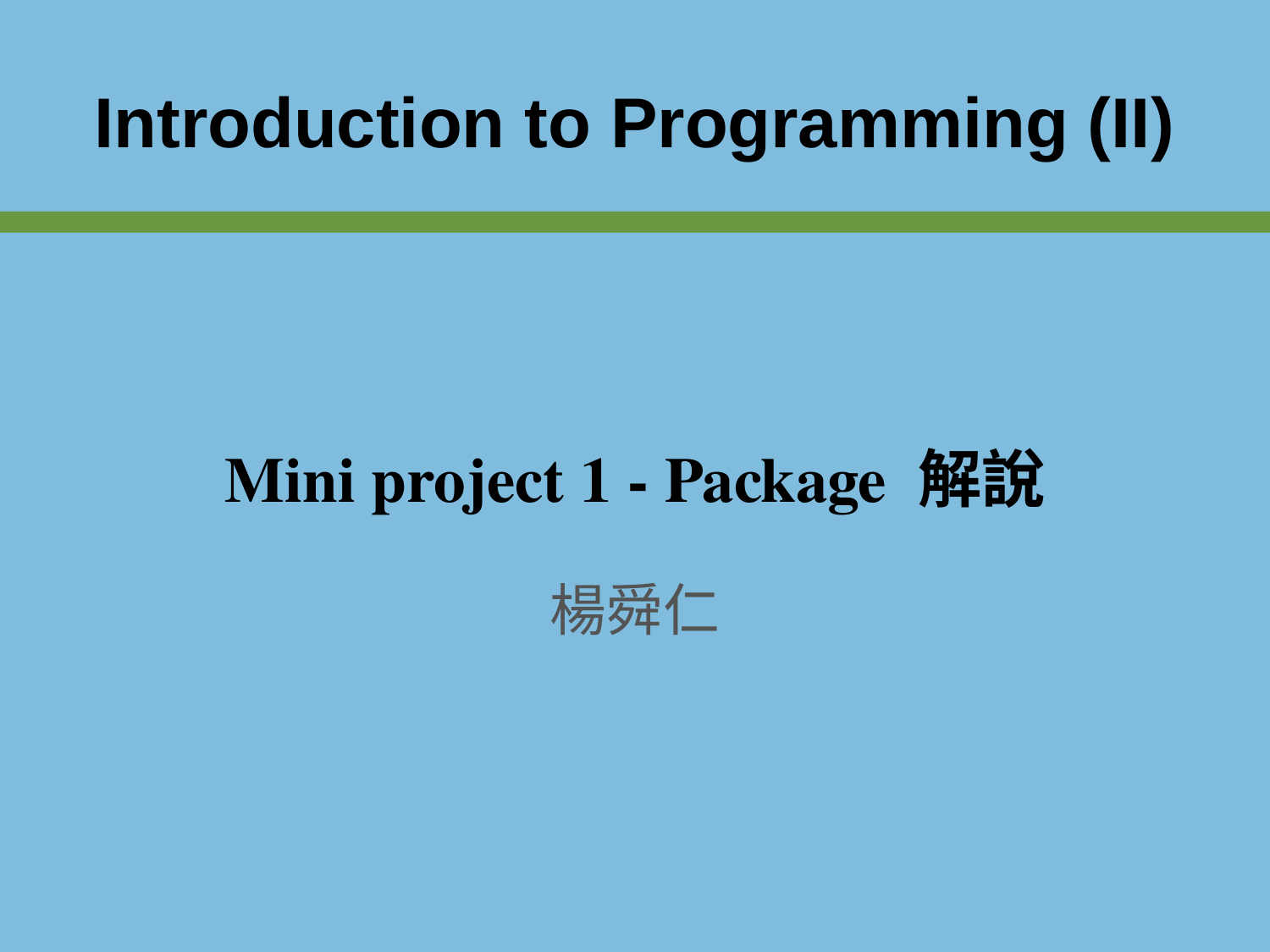

Introduction to Programming (II)
Mini project 1 - Package 解說
楊舜仁